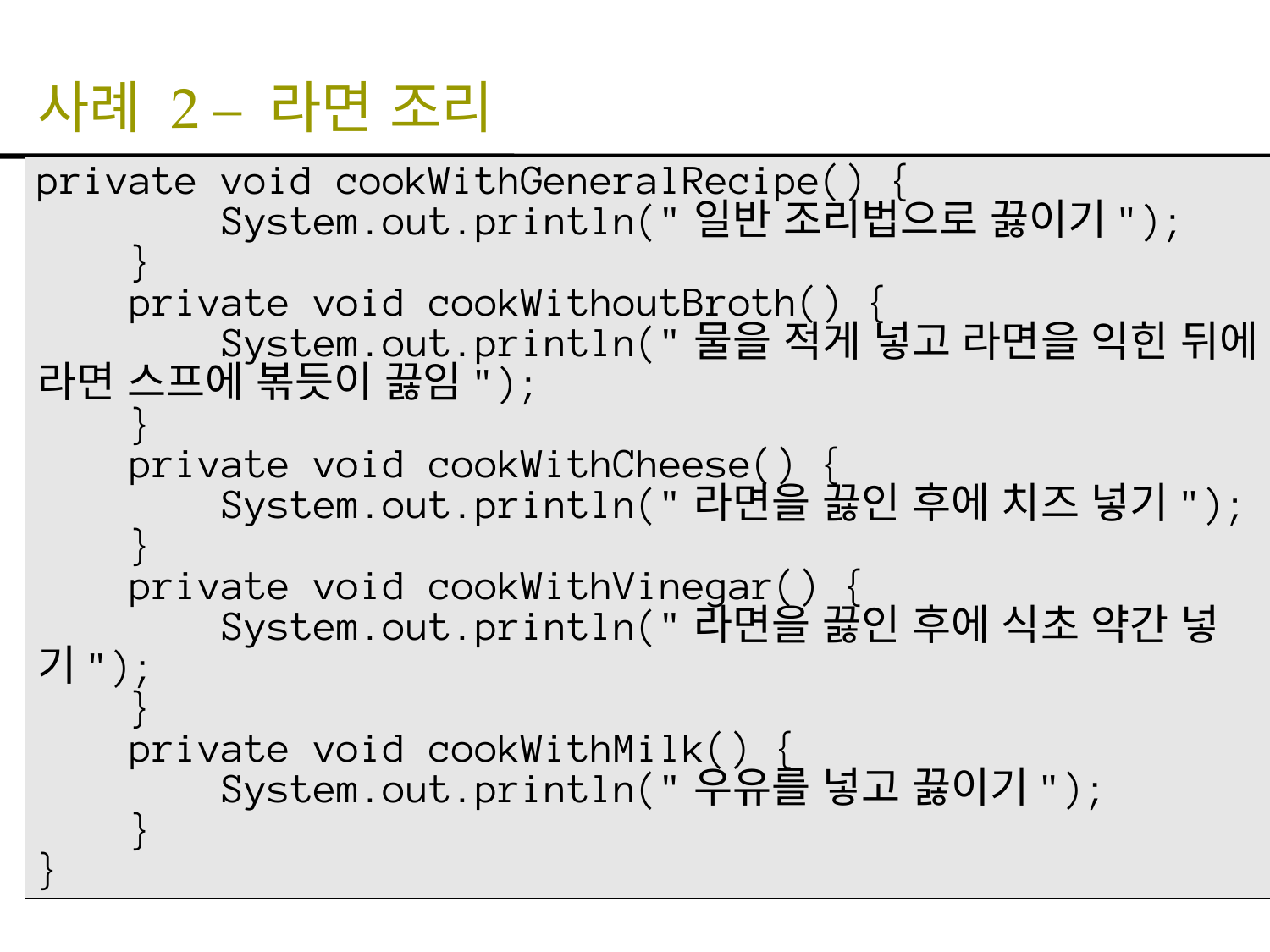

# 사례 2 – 라면 조리
private void cookWithGeneralRecipe() {
        System.out.println("일반 조리법으로 끓이기");
    }
    private void cookWithoutBroth() {
        System.out.println("물을 적게 넣고 라면을 익힌 뒤에 라면 스프에 볶듯이 끓임");
    }
    private void cookWithCheese() {
        System.out.println("라면을 끓인 후에 치즈 넣기");
    }
    private void cookWithVinegar() {
        System.out.println("라면을 끓인 후에 식초 약간 넣기");
    }
    private void cookWithMilk() {
        System.out.println("우유를 넣고 끓이기");
    }
}